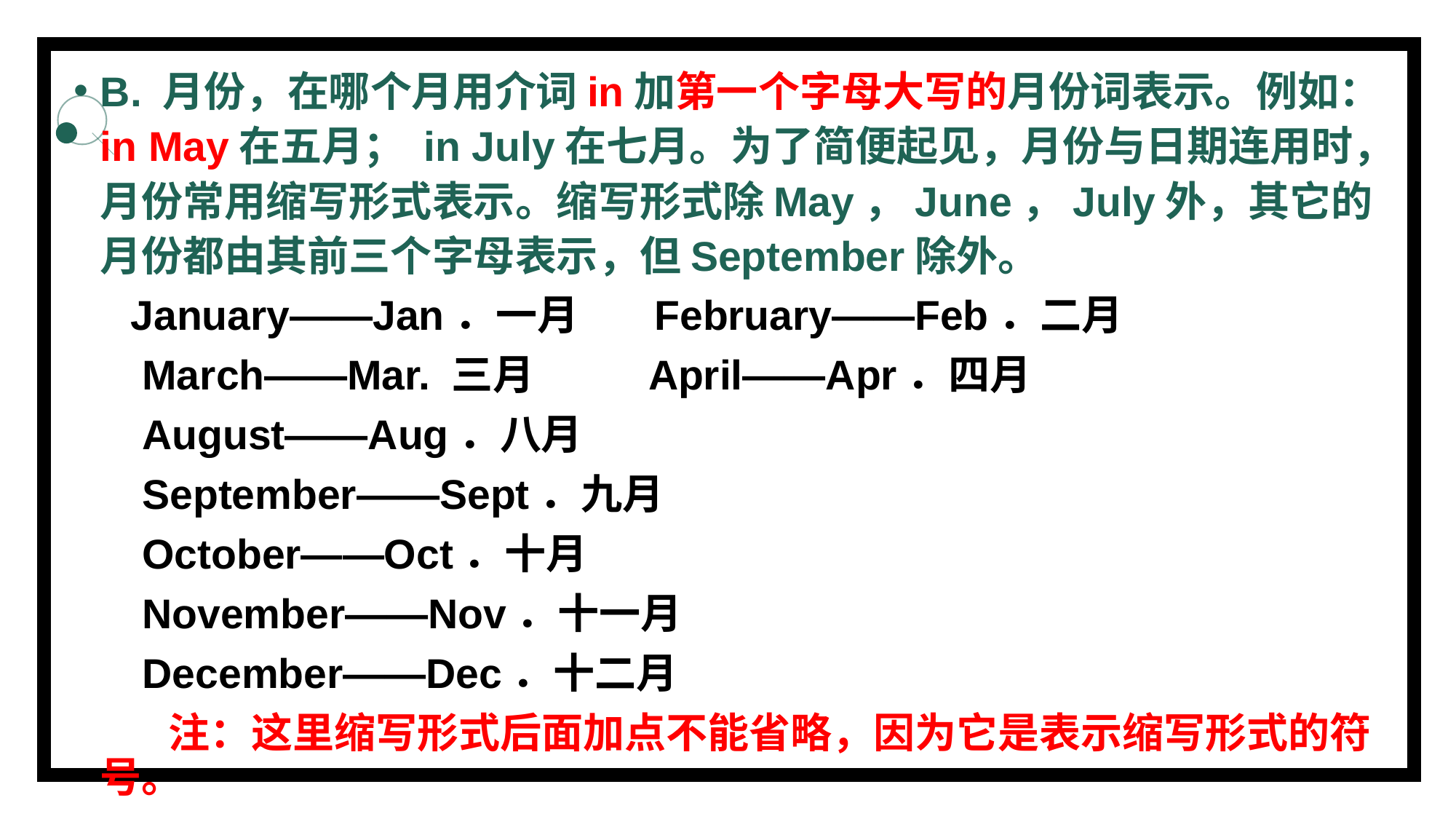

B. 月份，在哪个月用介词in加第一个字母大写的月份词表示。例如：in May在五月； in July在七月。为了简便起见，月份与日期连用时，月份常用缩写形式表示。缩写形式除May，June，July外，其它的月份都由其前三个字母表示，但September除外。
     January——Jan．一月       February——Feb．二月
      March——Mar. 三月           April——Apr．四月
      August——Aug．八月
      September——Sept．九月
      October——Oct．十月
      November——Nov．十一月
      December——Dec．十二月
         注：这里缩写形式后面加点不能省略，因为它是表示缩写形式的符号。